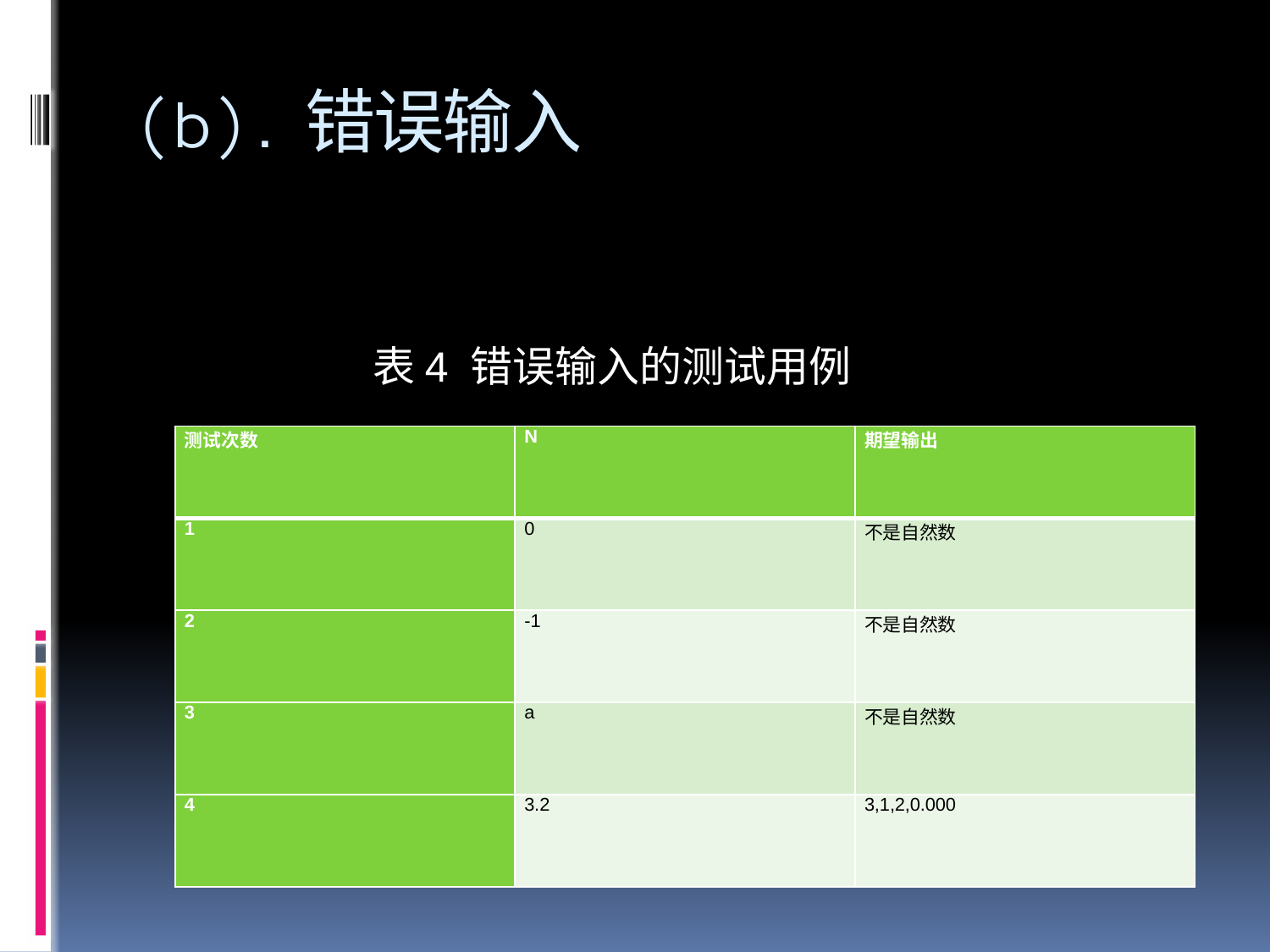

# (b).错误输入
表4 错误输入的测试用例
| 测试次数 | N | 期望输出 |
| --- | --- | --- |
| 1 | 0 | 不是自然数 |
| 2 | -1 | 不是自然数 |
| 3 | a | 不是自然数 |
| 4 | 3.2 | 3,1,2,0.000 |